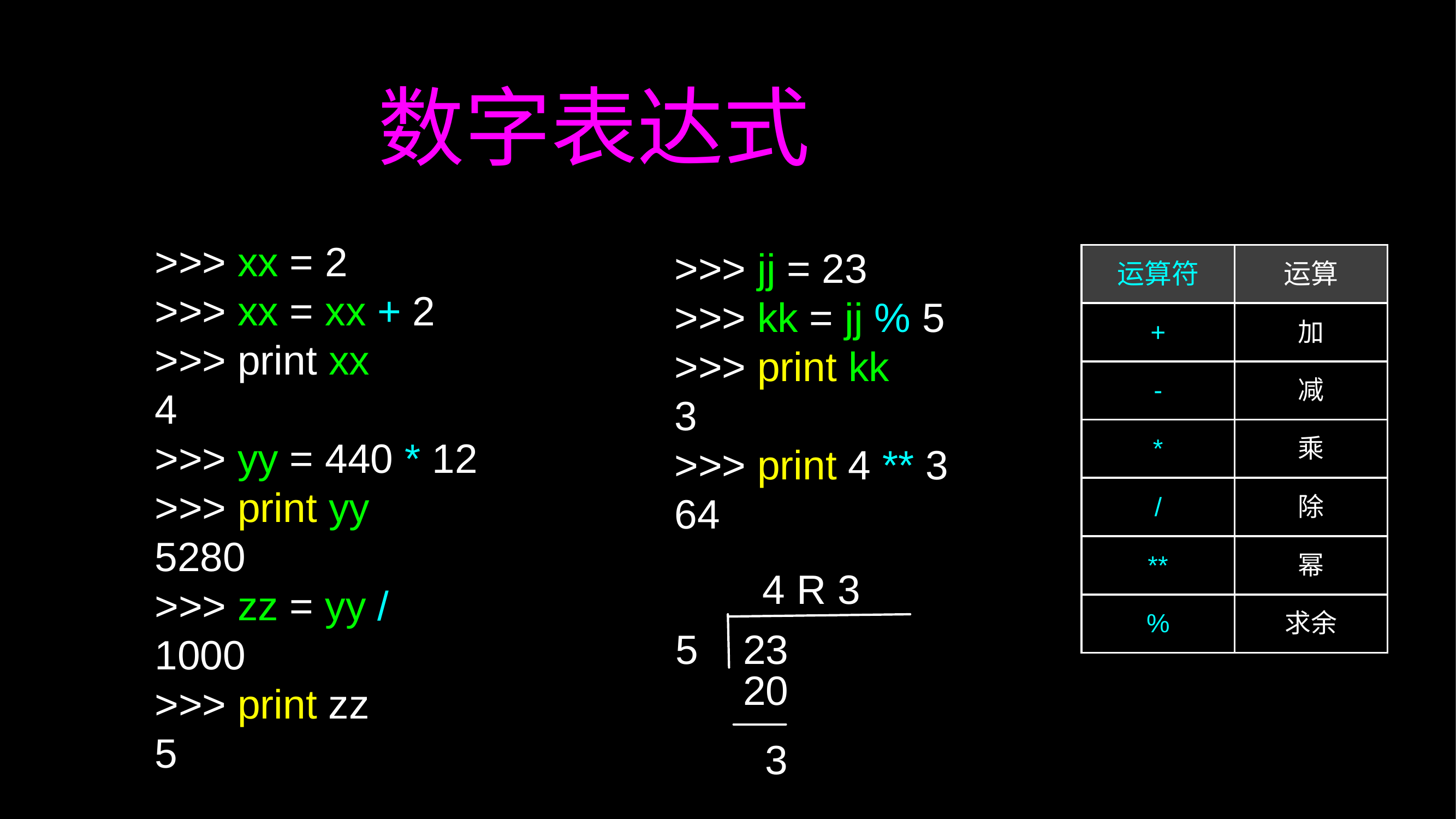

# 数字表达式
| 运算符 | 运算 |
| --- | --- |
| + | 加 |
| - | 减 |
| \* | 乘 |
| / | 除 |
| \*\* | 幂 |
| % | 求余 |
>>> jj = 23
>>> kk = jj % 5
>>> print kk
3
>>> print 4 ** 3
64
>>> xx = 2
>>> xx = xx + 2
>>> print xx
4
>>> yy = 440 * 12
>>> print yy
5280
>>> zz = yy / 1000
>>> print zz
5
4 R 3
5
23
20
3